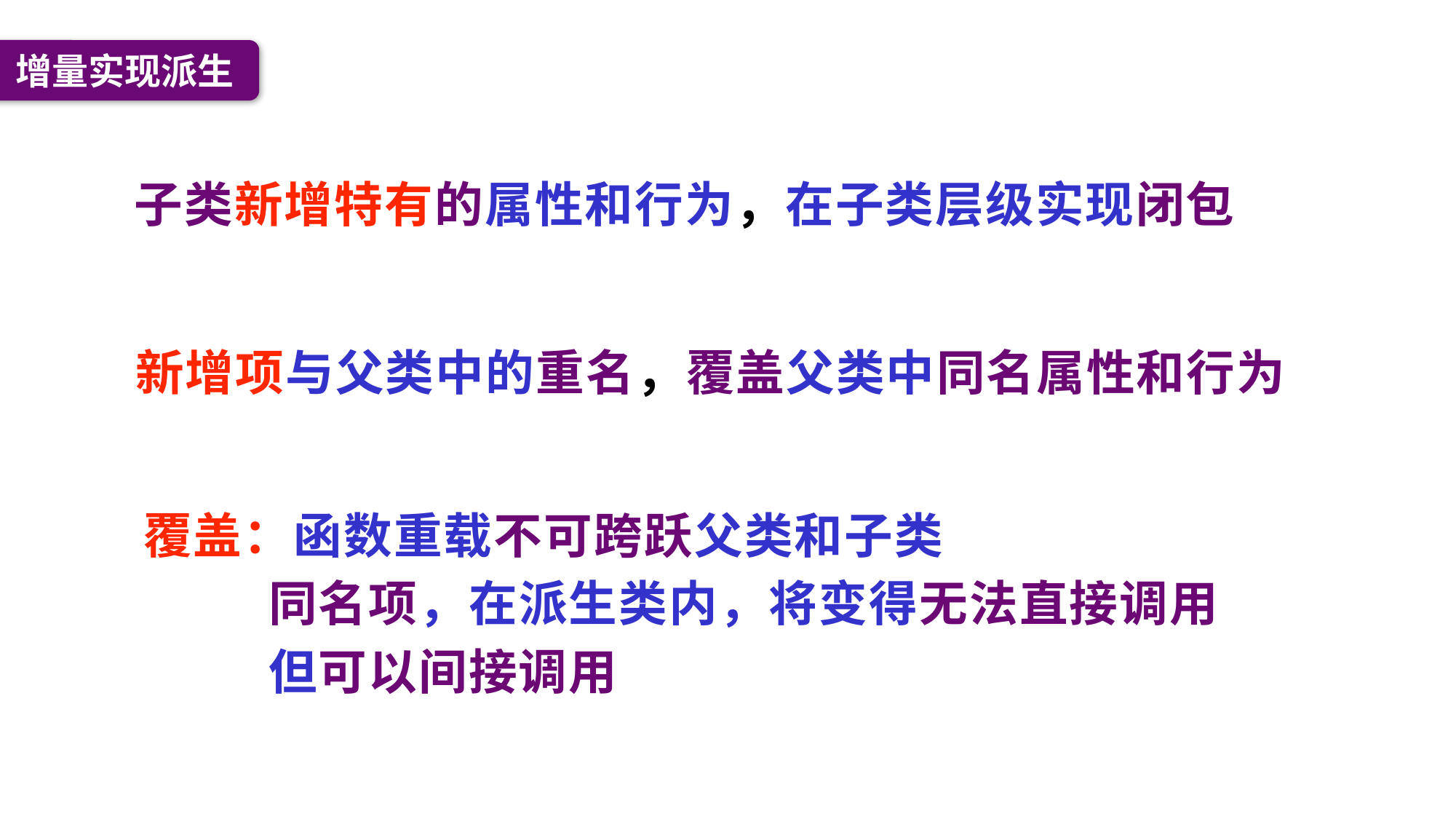

增量实现派生
子类新增特有的属性和行为，在子类层级实现闭包
新增项与父类中的重名，覆盖父类中同名属性和行为
覆盖：函数重载不可跨跃父类和子类
         同名项，在派生类内，将变得无法直接调用
         但可以间接调用
15